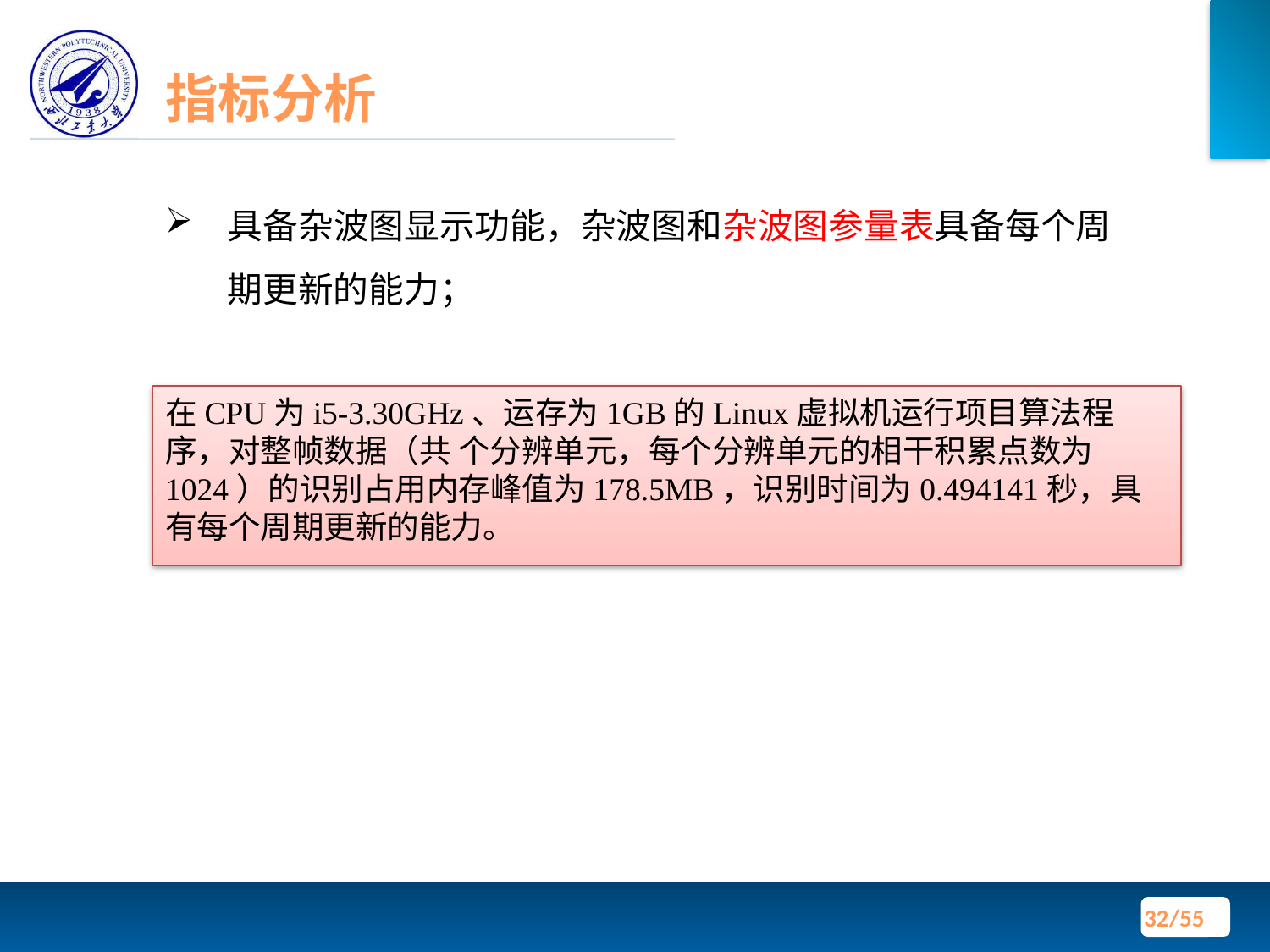

指标分析

具备杂波图显示功能，杂波图和杂波图参量表具备每个周期更新的能力；

在CPU为i5-3.30GHz、运存为1GB的Linux虚拟机运行项目算法程序，对整帧数据（共 个分辨单元，每个分辨单元的相干积累点数为1024）的识别占用内存峰值为178.5MB，识别时间为0.494141秒，具有每个周期更新的能力。
32/55